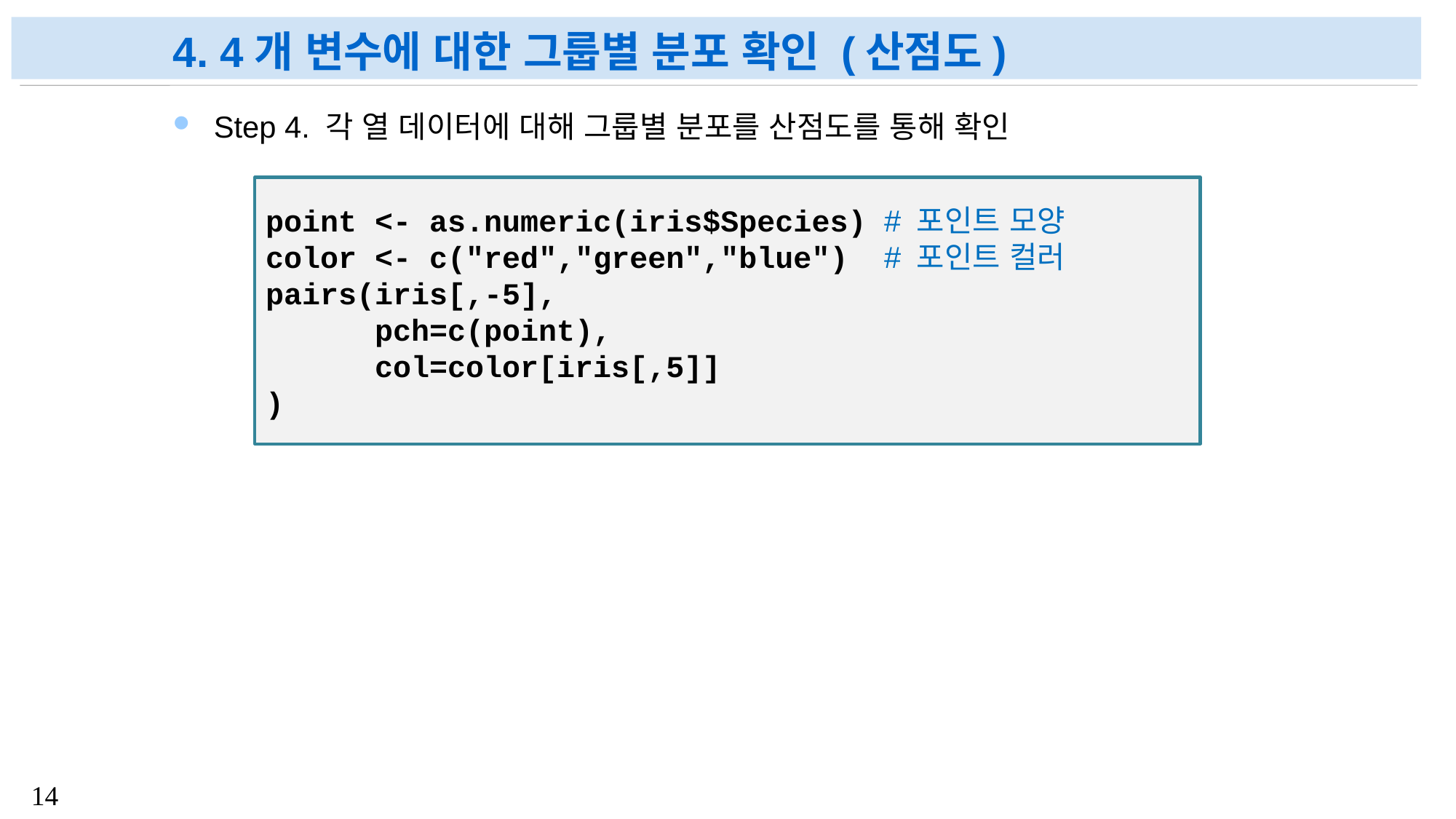

# 4. 4개 변수에 대한 그룹별 분포 확인 (산점도)
Step 4. 각 열 데이터에 대해 그룹별 분포를 산점도를 통해 확인

point <- as.numeric(iris$Species) # 포인트 모양
color <- c("red","green","blue")  # 포인트 컬러
pairs(iris[,-5],
      pch=c(point),
      col=color[iris[,5]]
)